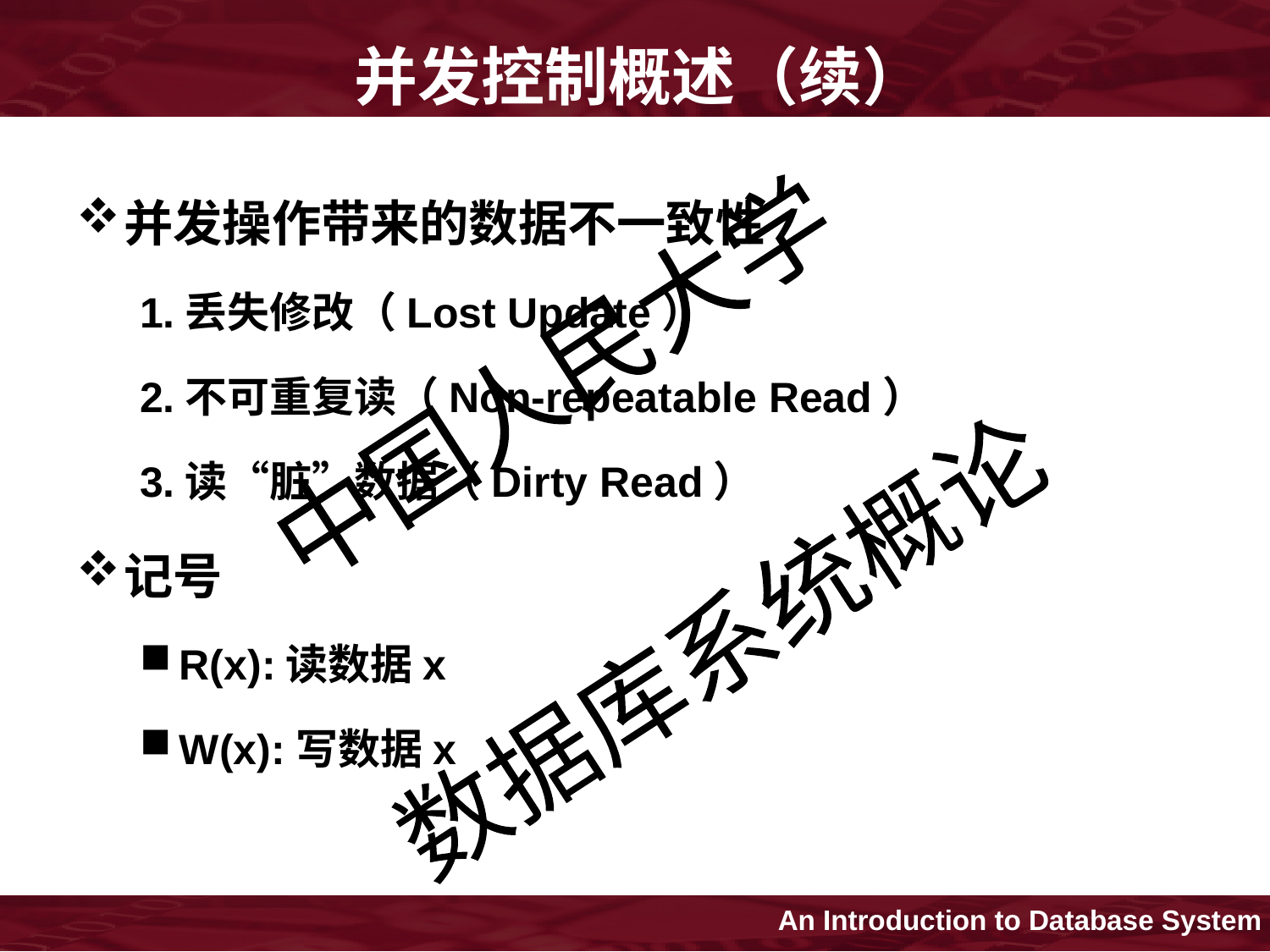

并发控制概述（续）
并发操作带来的数据不一致性
1.丢失修改（Lost Update）
2.不可重复读（Non-repeatable Read）
3.读“脏”数据（Dirty Read）
记号
R(x):读数据x
W(x):写数据x